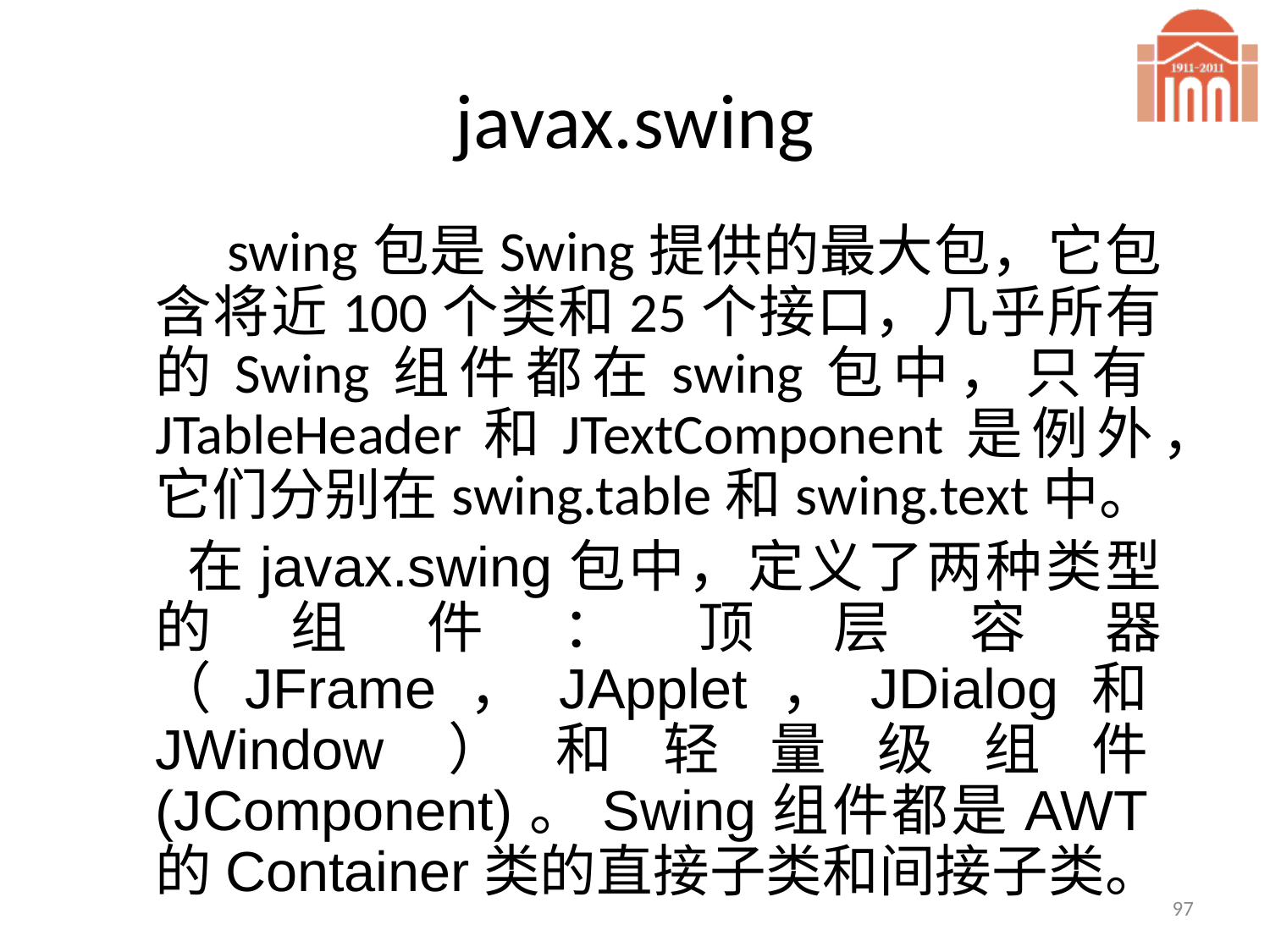

# javax.swing
         swing包是Swing提供的最大包，它包含将近100个类和25个接口，几乎所有的Swing组件都在swing包中，只有JTableHeader和JTextComponent是例外，它们分别在swing.table和swing.text中。
    在javax.swing包中，定义了两种类型的组件：顶层容器（JFrame，JApplet，JDialog和JWindow）和轻量级组件(JComponent)。Swing组件都是AWT的Container类的直接子类和间接子类。
97